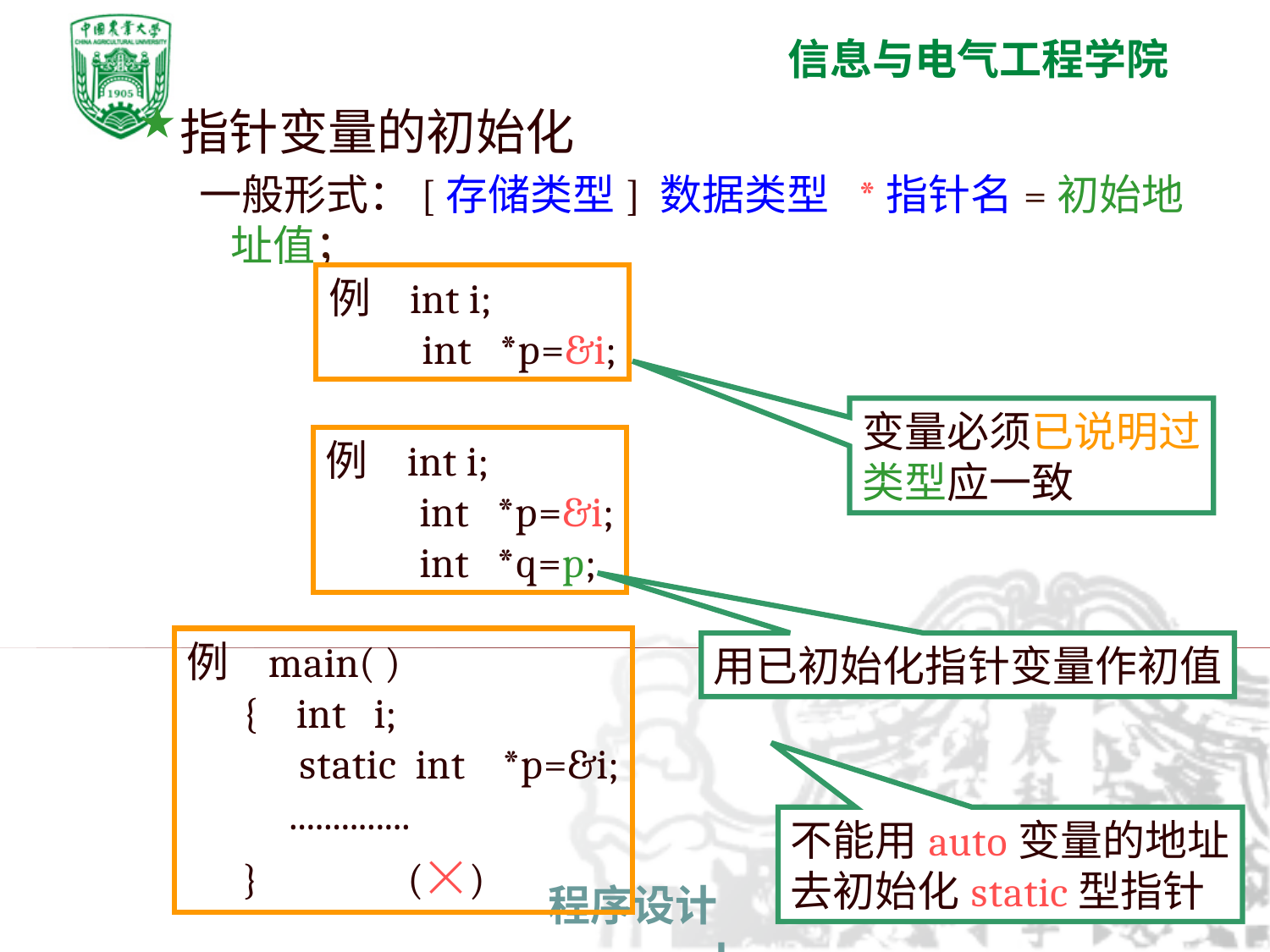

指针变量的初始化
一般形式：[存储类型] 数据类型  *指针名=初始地址值；
例   int i;
          int   *p=&i;
变量必须已说明过
类型应一致
例   int i;
          int   *p=&i;
          int   *q=p;
例   main( )
      {    int   i;
            static  int    *p=&i;
           ..............
      }                (×)
用已初始化指针变量作初值
不能用auto变量的地址
去初始化static型指针